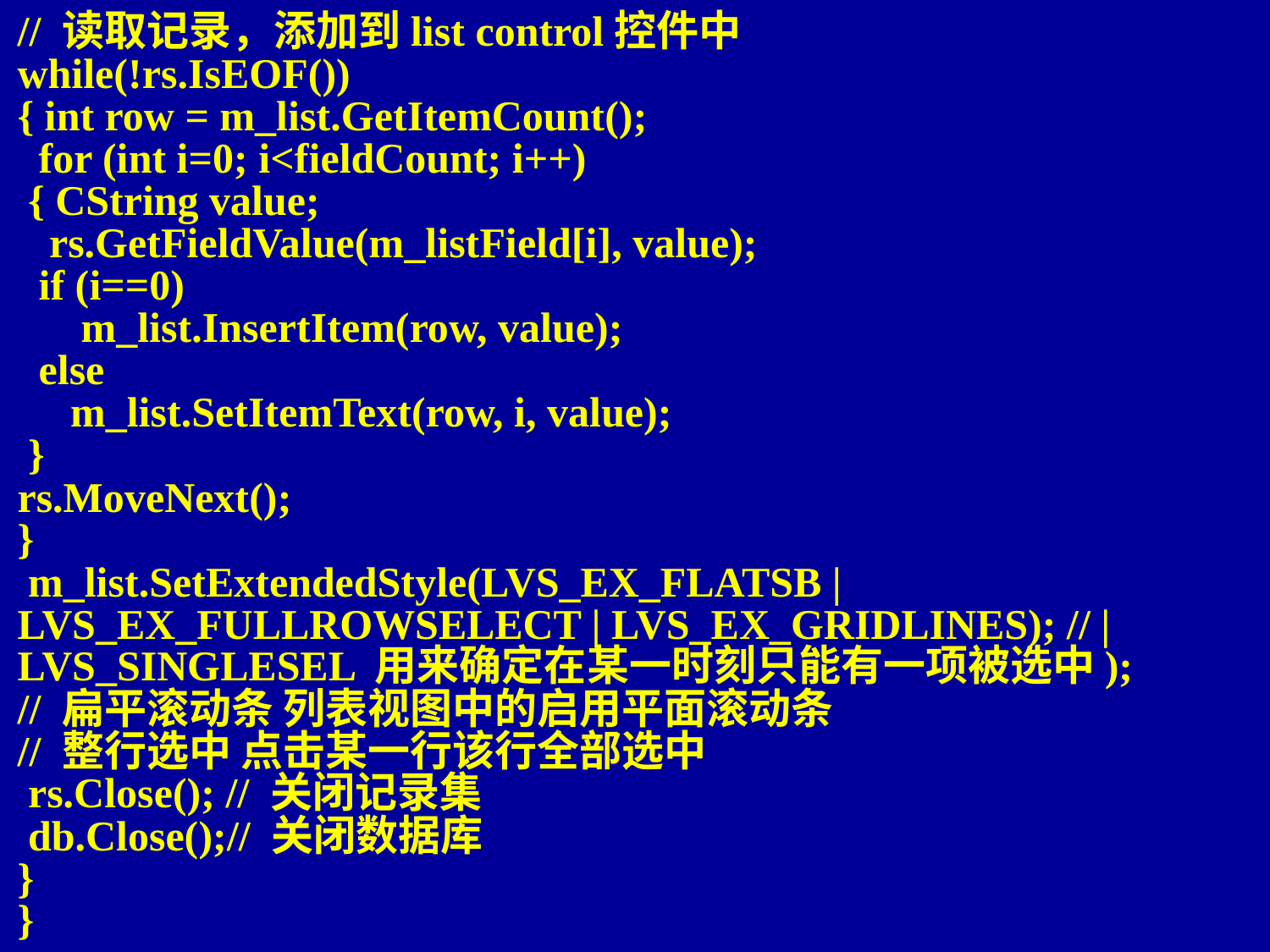

// 读取记录，添加到list control控件中
while(!rs.IsEOF())
{ int row = m_list.GetItemCount();
  for (int i=0; i<fieldCount; i++)
 { CString value;
   rs.GetFieldValue(m_listField[i], value);
  if (i==0)
      m_list.InsertItem(row, value);
  else
     m_list.SetItemText(row, i, value);
 }
rs.MoveNext();
}
 m_list.SetExtendedStyle(LVS_EX_FLATSB |  LVS_EX_FULLROWSELECT | LVS_EX_GRIDLINES); // | LVS_SINGLESEL 用来确定在某一时刻只能有一项被选中);
// 扁平滚动条 列表视图中的启用平面滚动条
// 整行选中 点击某一行该行全部选中
 rs.Close(); // 关闭记录集
 db.Close();// 关闭数据库
}
}